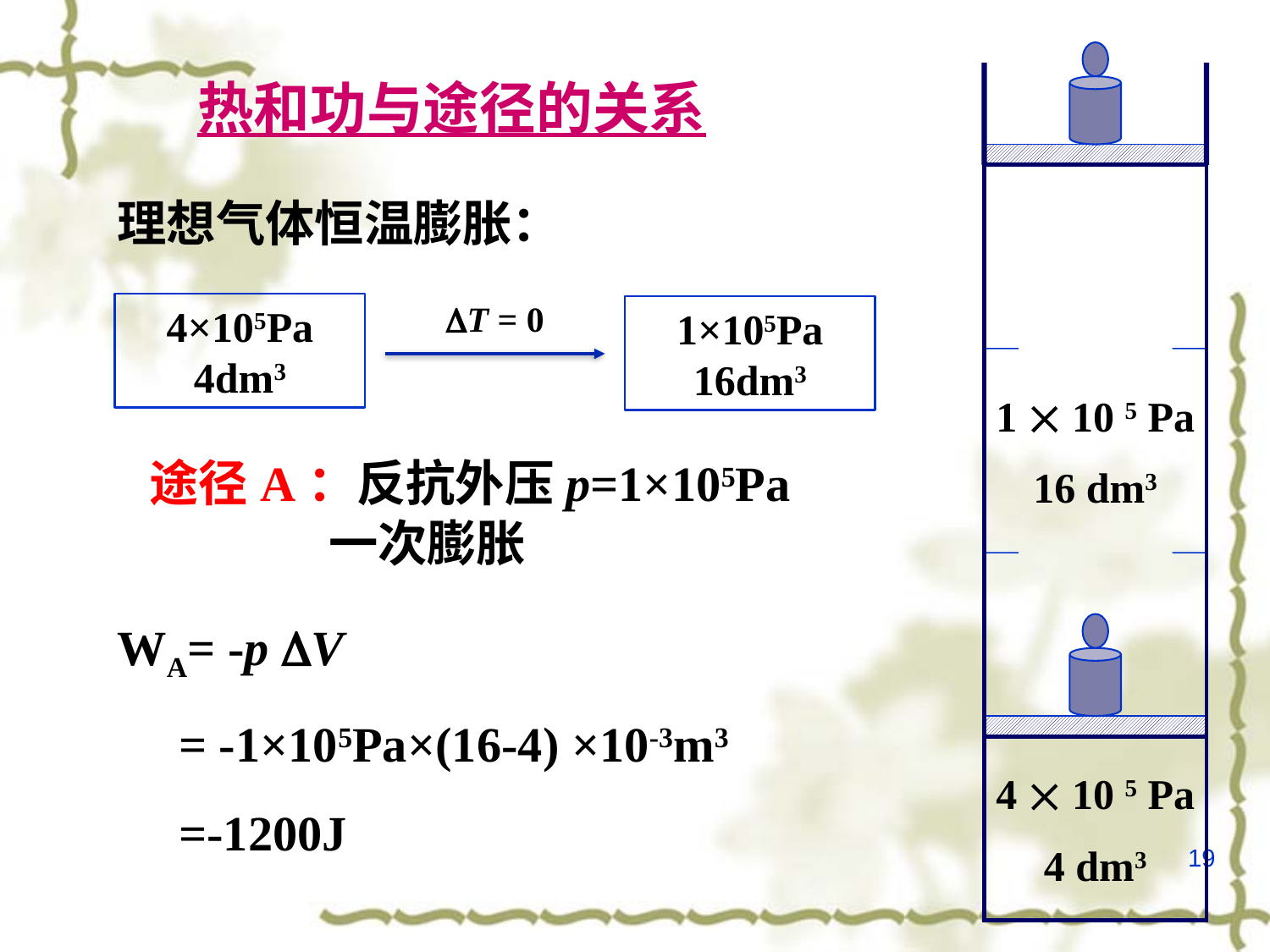

1 × 10 5 Pa
16 dm3

4 × 10 5 Pa
4 dm3

热和功与途径的关系
理想气体恒温膨胀：
ΔT = 0
4×105Pa
4dm3
1×105Pa
16dm3
途径A：反抗外压p=1×105Pa
                一次膨胀
WA= -p ΔV
     = -1×105Pa×(16-4) ×10-3m3
     =-1200J
19